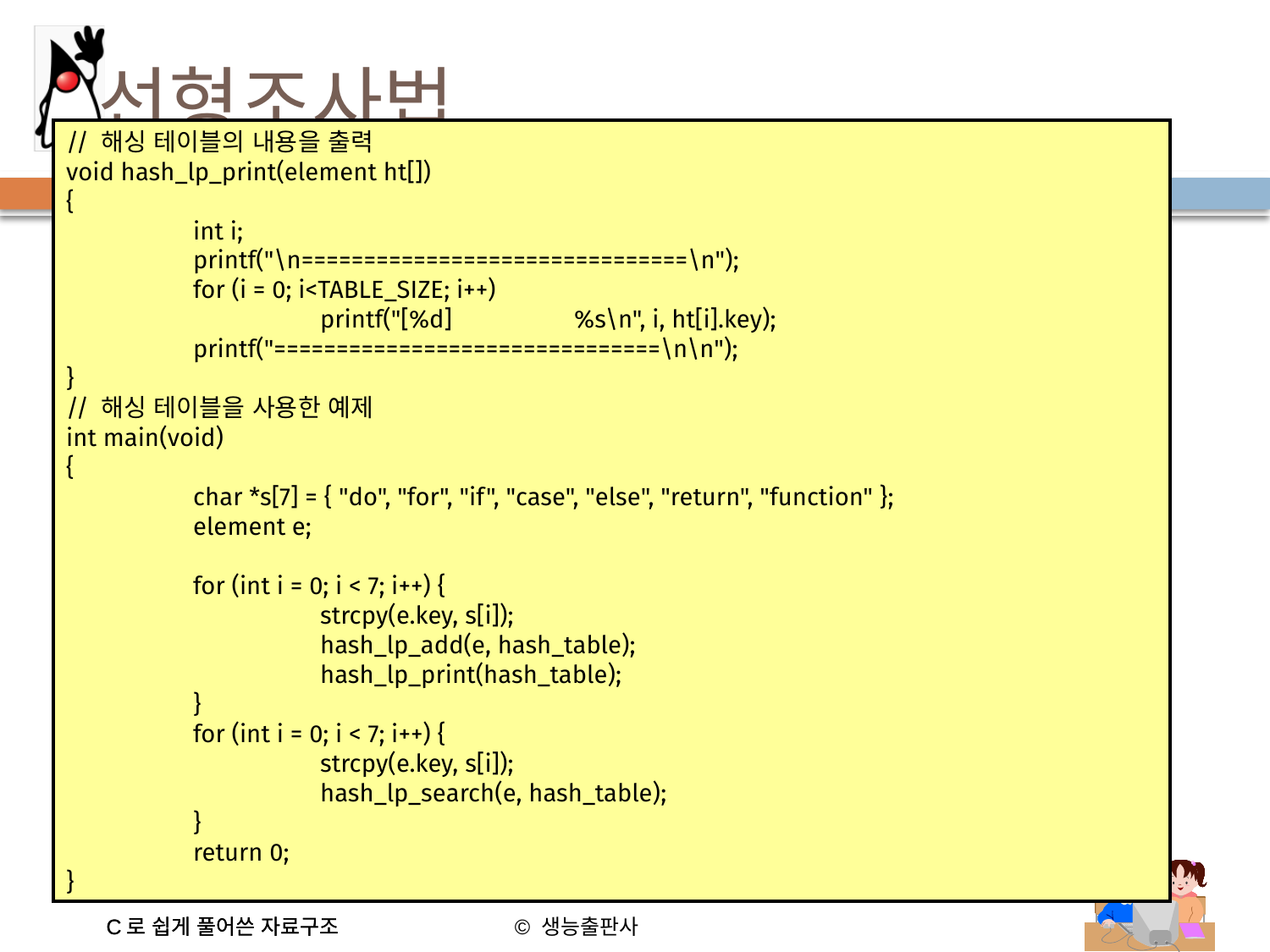

# 선형조사법
// 해싱 테이블의 내용을 출력
void hash_lp_print(element ht[])
{
	int i;
	printf("\n===============================\n");
	for (i = 0; i<TABLE_SIZE; i++)
		printf("[%d]	%s\n", i, ht[i].key);
	printf("===============================\n\n");
}
// 해싱 테이블을 사용한 예제
int main(void)
{
	char *s[7] = { "do", "for", "if", "case", "else", "return", "function" };
	element e;

	for (int i = 0; i < 7; i++) {
		strcpy(e.key, s[i]);
		hash_lp_add(e, hash_table);
		hash_lp_print(hash_table);
	}
	for (int i = 0; i < 7; i++) {
		strcpy(e.key, s[i]);
		hash_lp_search(e, hash_table);
	}
	return 0;
}